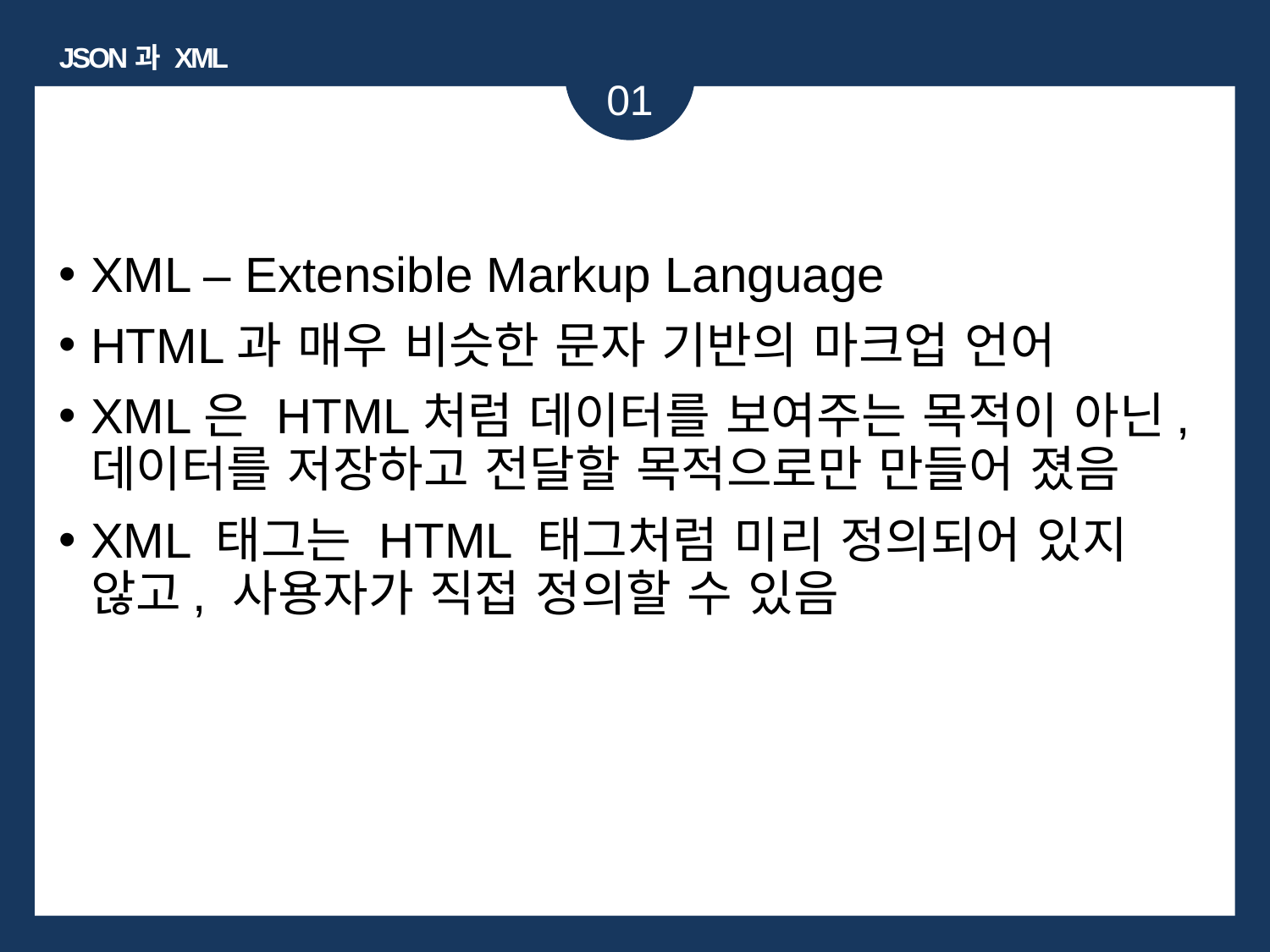

JSON과 XML
01

XML – Extensible Markup Language
HTML과 매우 비슷한 문자 기반의 마크업 언어
XML은 HTML처럼 데이터를 보여주는 목적이 아닌, 데이터를 저장하고 전달할 목적으로만 만들어 졌음
XML 태그는 HTML 태그처럼 미리 정의되어 있지 않고, 사용자가 직접 정의할 수 있음